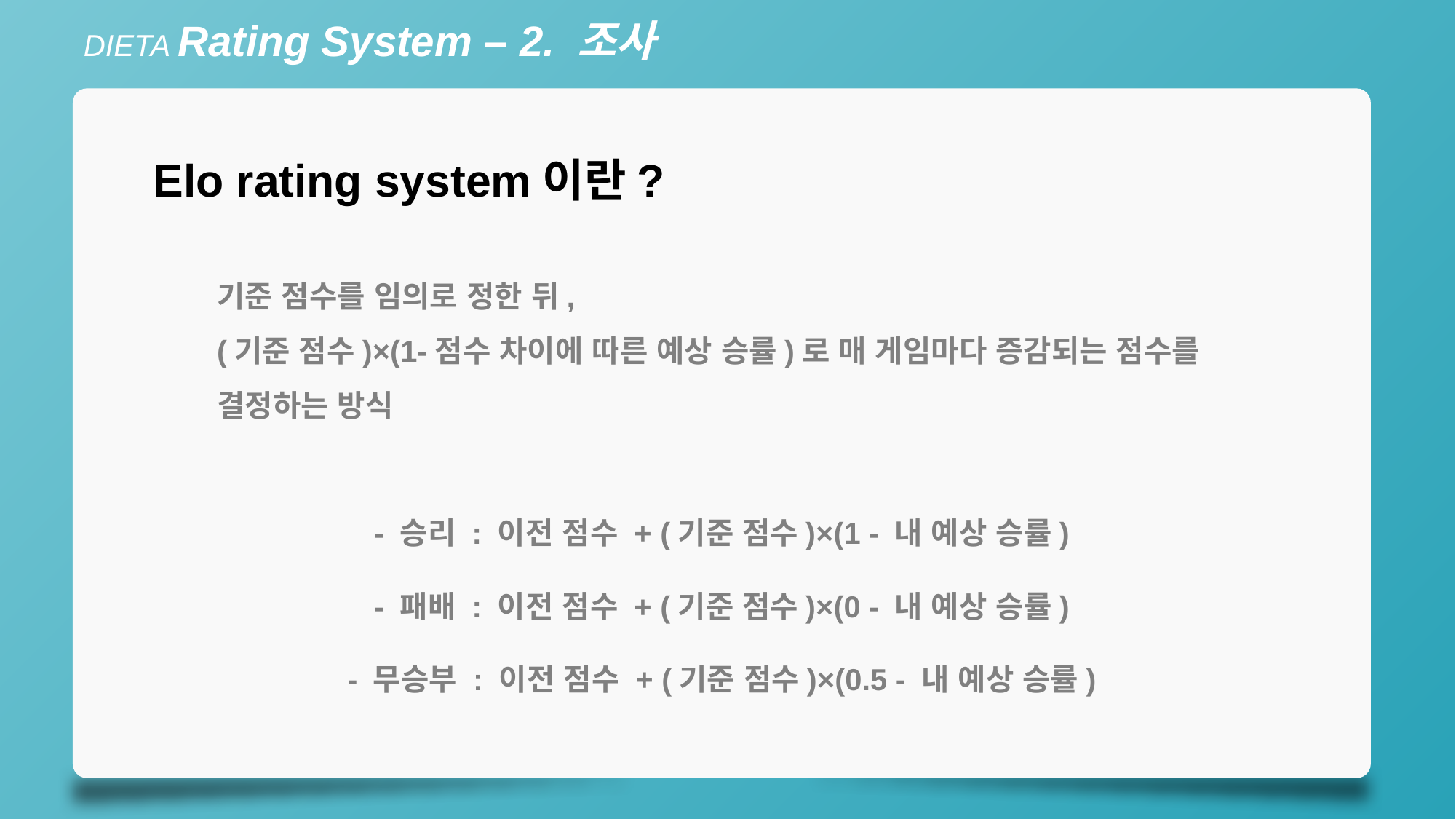

DIETA Rating System – 2. 조사

Elo rating system이란?
기준 점수를 임의로 정한 뒤,
(기준 점수)×(1-점수 차이에 따른 예상 승률)로 매 게임마다 증감되는 점수를 결정하는 방식

- 승리 : 이전 점수 + (기준 점수)×(1 - 내 예상 승률)
- 패배 : 이전 점수 + (기준 점수)×(0 - 내 예상 승률)
- 무승부 : 이전 점수 + (기준 점수)×(0.5 - 내 예상 승률)